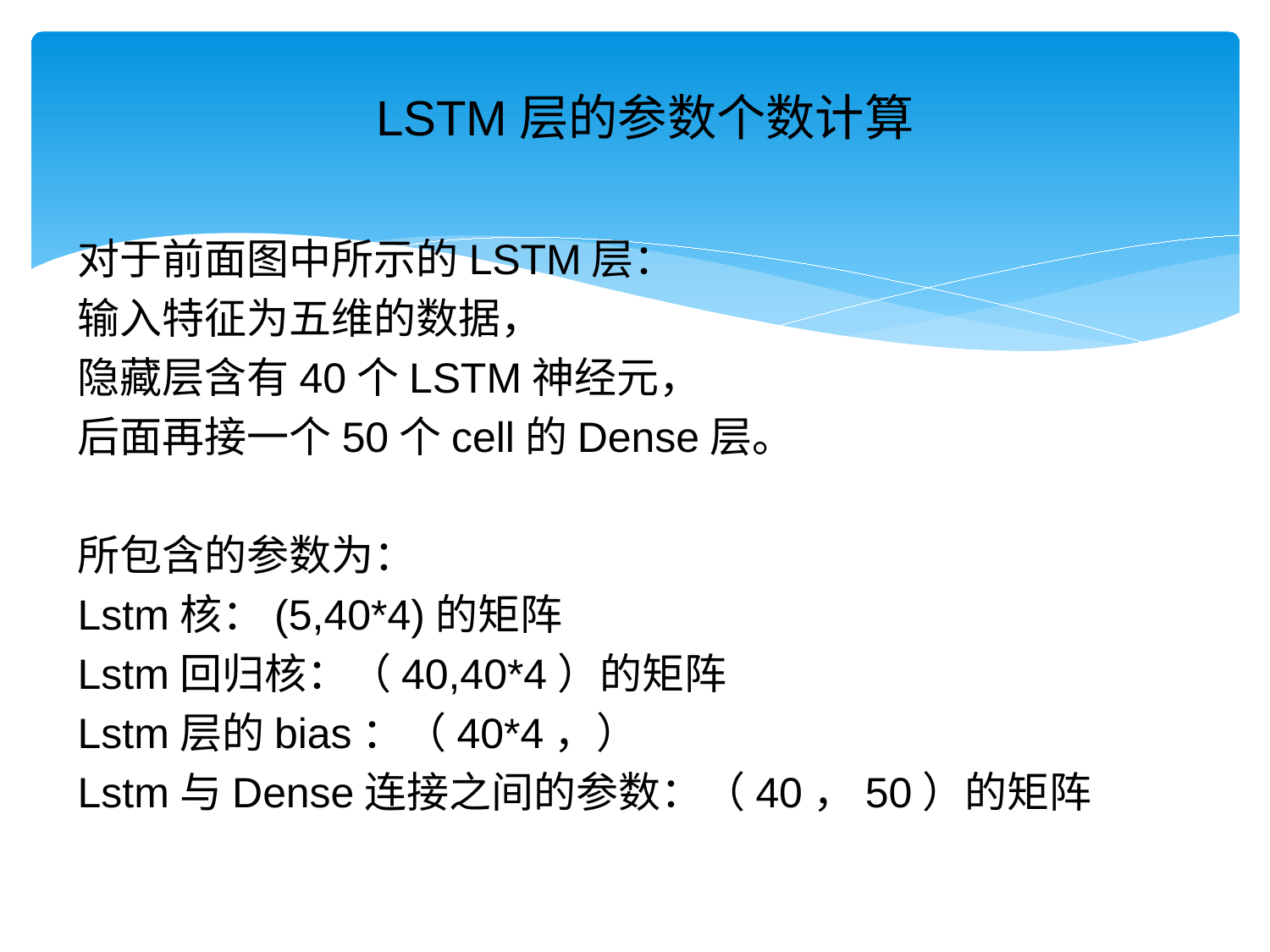

LSTM层的参数个数计算
对于前面图中所示的LSTM层：
输入特征为五维的数据，
隐藏层含有40个LSTM神经元，
后面再接一个50个cell的Dense层。

所包含的参数为：
Lstm核：(5,40*4)的矩阵
Lstm回归核：（40,40*4）的矩阵
Lstm层的bias：（40*4，）
Lstm与Dense连接之间的参数：（40，50）的矩阵